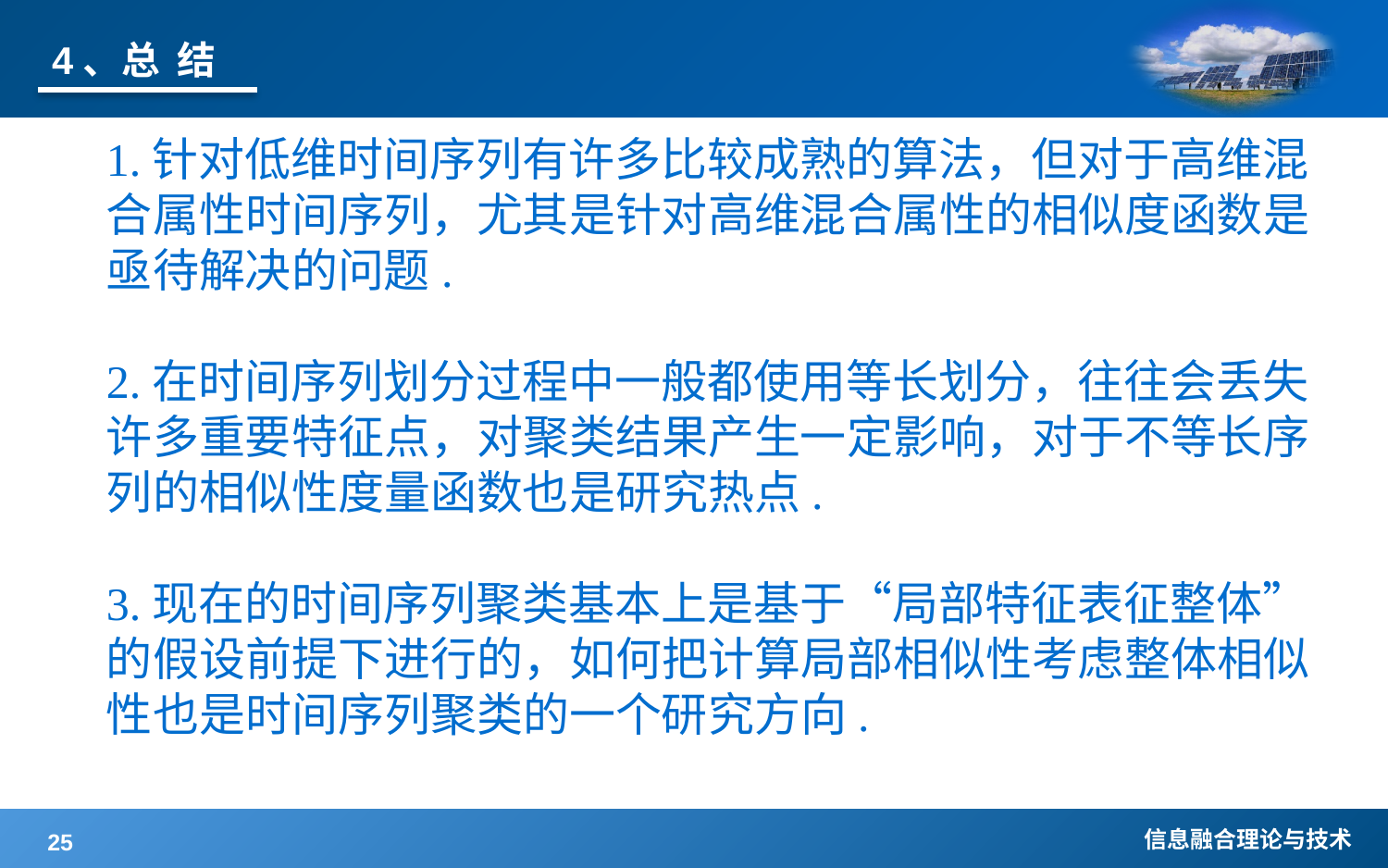

4、总  结
1.针对低维时间序列有许多比较成熟的算法，但对于高维混合属性时间序列，尤其是针对高维混合属性的相似度函数是亟待解决的问题.

2.在时间序列划分过程中一般都使用等长划分，往往会丢失许多重要特征点，对聚类结果产生一定影响，对于不等长序列的相似性度量函数也是研究热点.

3.现在的时间序列聚类基本上是基于“局部特征表征整体”的假设前提下进行的，如何把计算局部相似性考虑整体相似性也是时间序列聚类的一个研究方向.